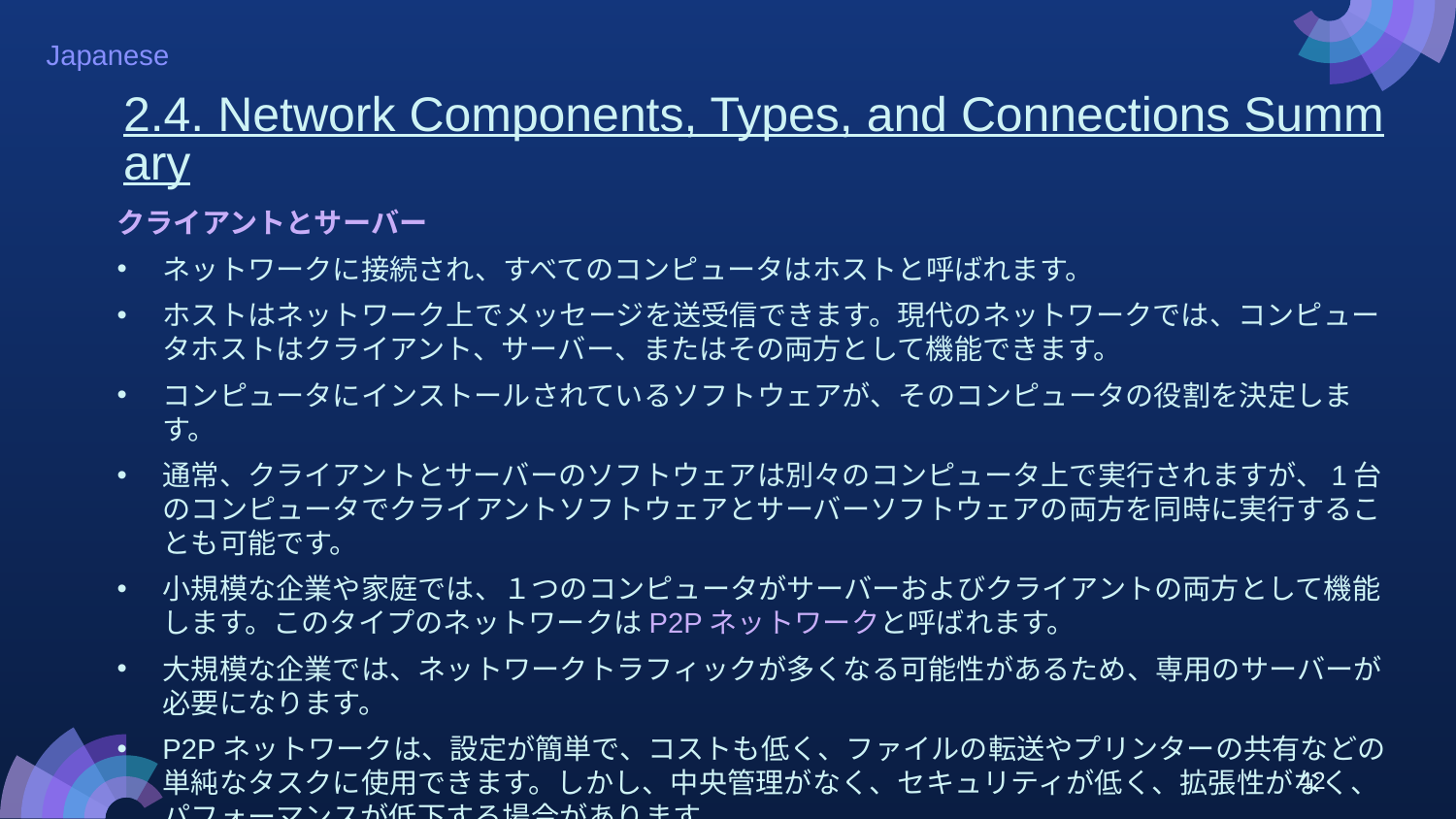

# 2.4. Network Components, Types, and Connections Summary
クライアントとサーバー
ネットワークに接続され、すべてのコンピュータはホストと呼ばれます。
ホストはネットワーク上でメッセージを送受信できます。現代のネットワークでは、コンピュータホストはクライアント、サーバー、またはその両方として機能できます。
コンピュータにインストールされているソフトウェアが、そのコンピュータの役割を決定します。
通常、クライアントとサーバーのソフトウェアは別々のコンピュータ上で実行されますが、1台のコンピュータでクライアントソフトウェアとサーバーソフトウェアの両方を同時に実行することも可能です。
小規模な企業や家庭では、１つのコンピュータがサーバーおよびクライアントの両方として機能します。このタイプのネットワークはP2Pネットワークと呼ばれます。
大規模な企業では、ネットワークトラフィックが多くなる可能性があるため、専用のサーバーが必要になります。
P2Pネットワークは、設定が簡単で、コストも低く、ファイルの転送やプリンターの共有などの単純なタスクに使用できます。しかし、中央管理がなく、セキュリティが低く、拡張性がなく、パフォーマンスが低下する場合があります。
42